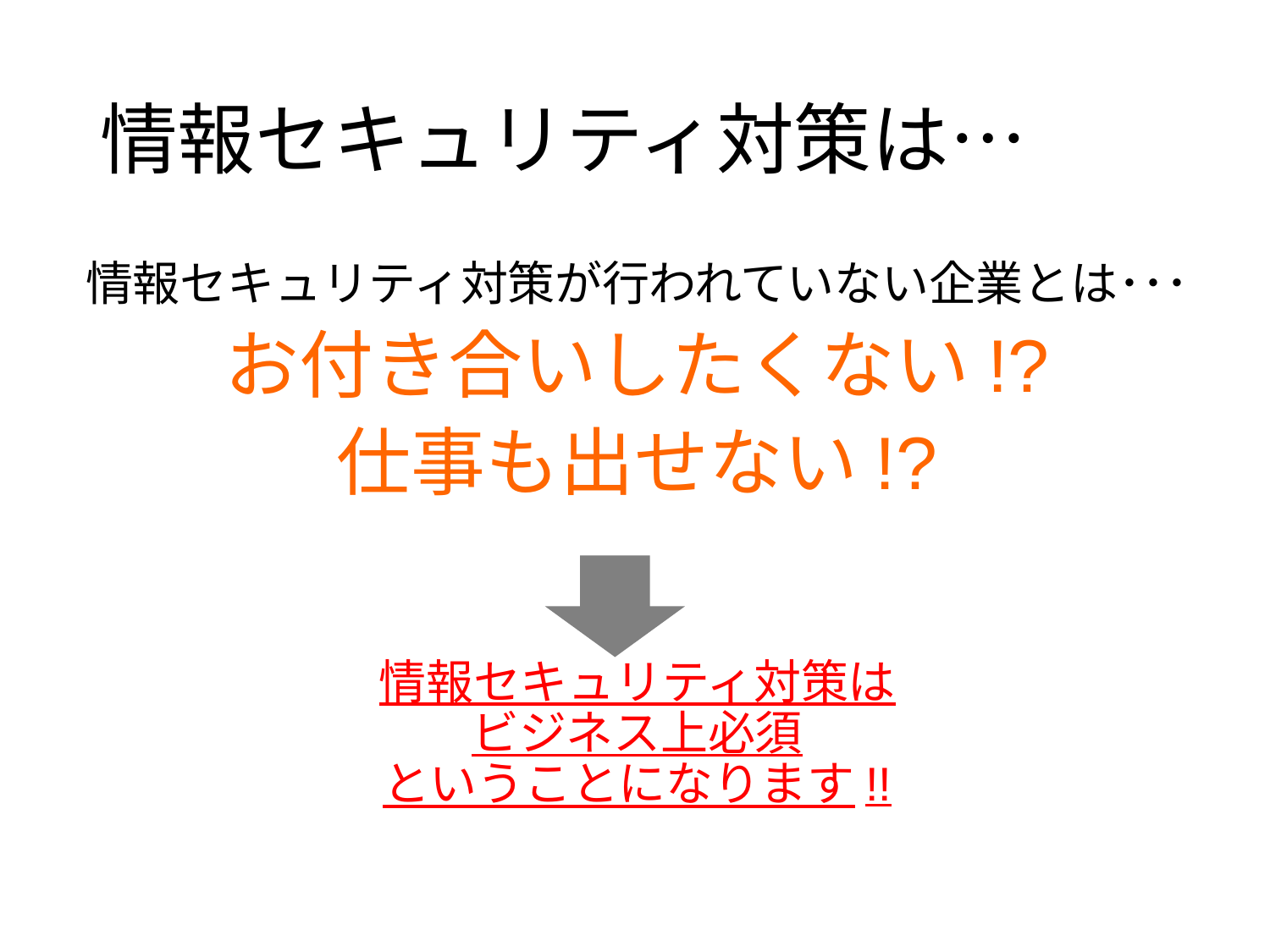

# 情報セキュリティ対策は…
情報セキュリティ対策が行われていない企業とは･･･
お付き合いしたくない!?
仕事も出せない!?

情報セキュリティ対策は
ビジネス上必須
ということになります!!